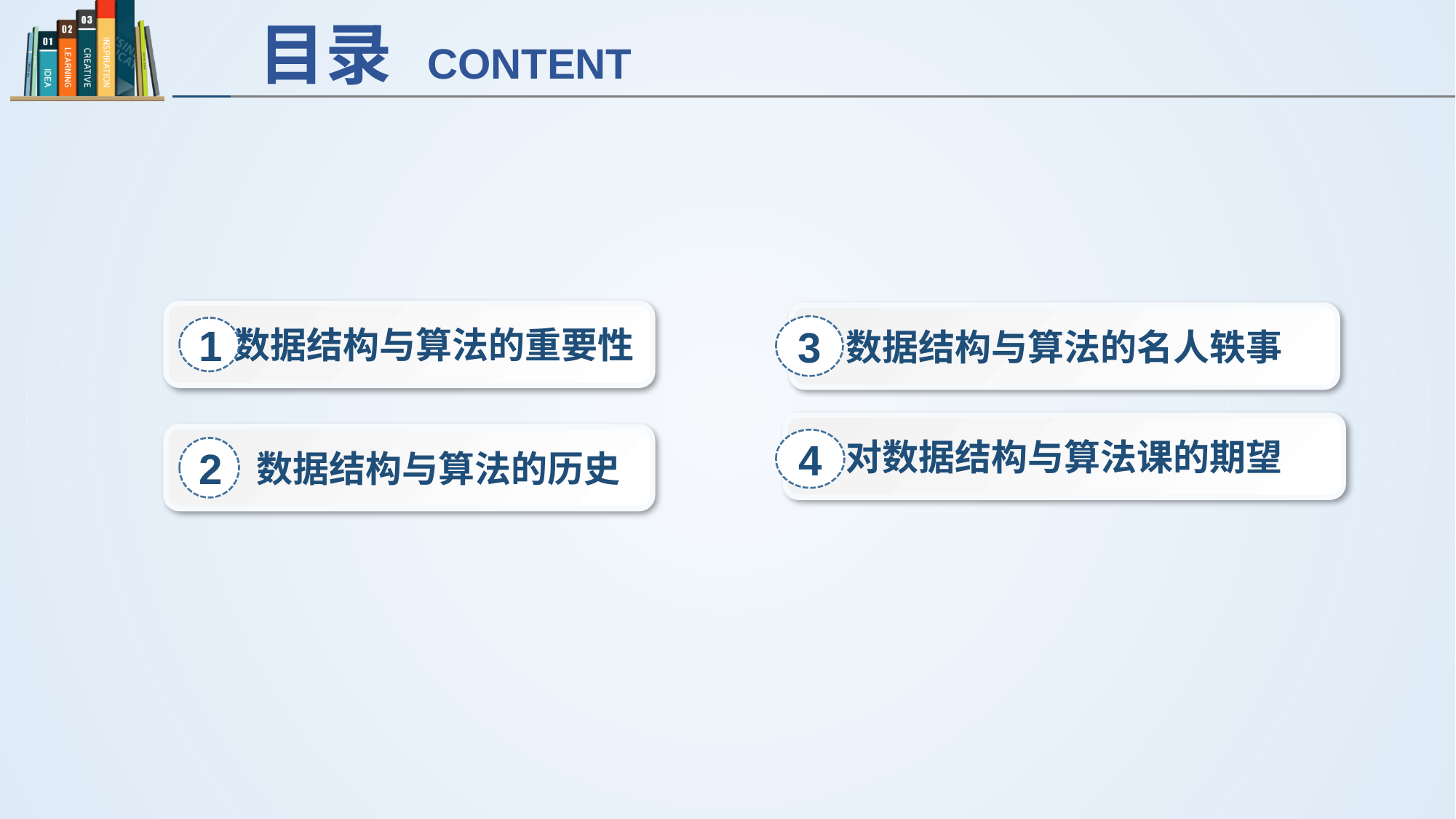

目录  CONTENT
     数据结构与算法的重要性
1
数据结构与算法的名人轶事
3
对数据结构与算法课的期望
4
      数据结构与算法的历史
2